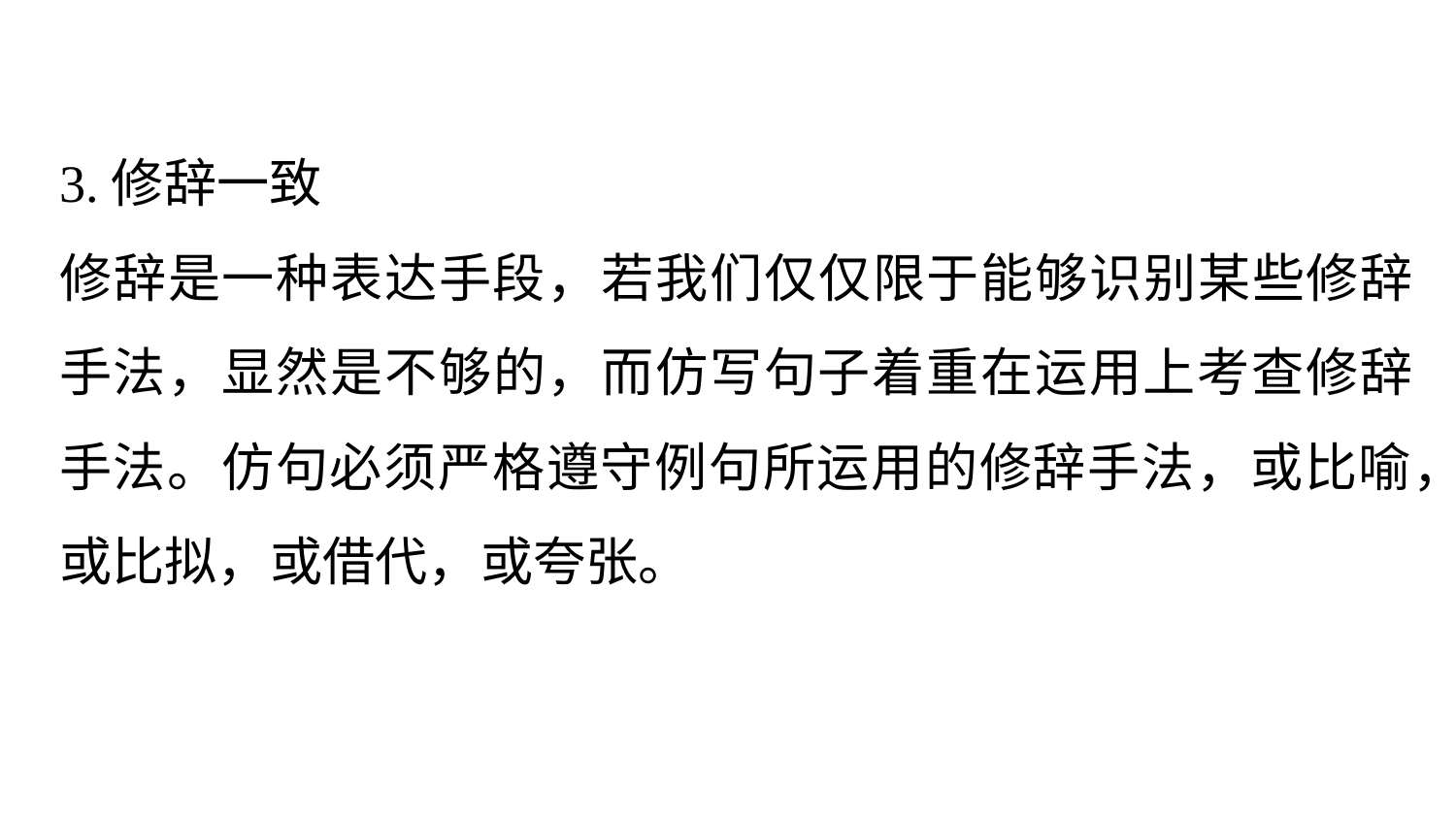

3.修辞一致
修辞是一种表达手段，若我们仅仅限于能够识别某些修辞手法，显然是不够的，而仿写句子着重在运用上考查修辞手法。仿句必须严格遵守例句所运用的修辞手法，或比喻，或比拟，或借代，或夸张。